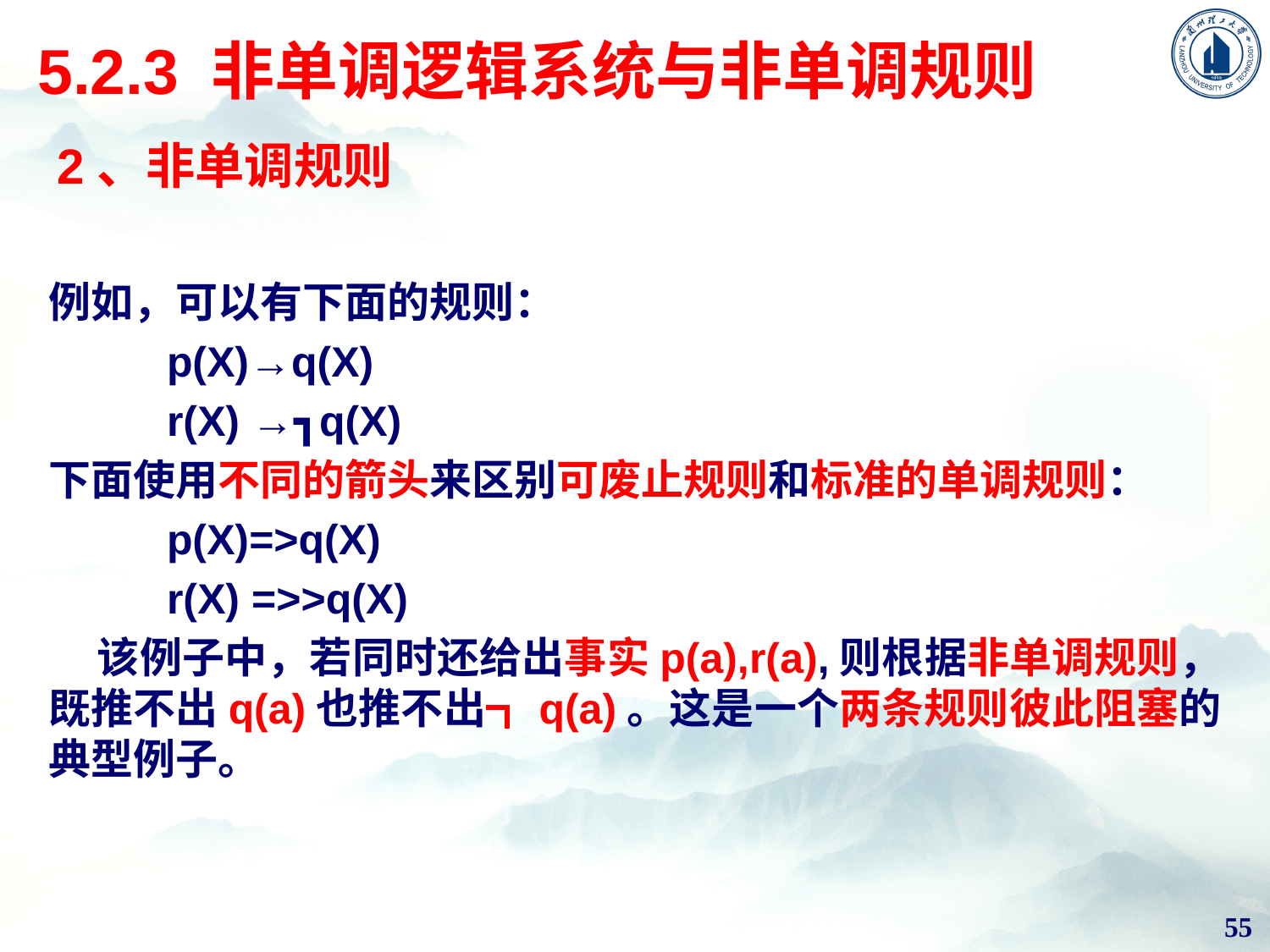

5.2.3 非单调逻辑系统与非单调规则
2、非单调规则
例如，可以有下面的规则：
          p(X)→q(X)
          r(X) →┓q(X)
下面使用不同的箭头来区别可废止规则和标准的单调规则：
          p(X)=>q(X)
          r(X) =>>q(X)
    该例子中，若同时还给出事实p(a),r(a),则根据非单调规则，既推不出q(a)也推不出┓q(a)。这是一个两条规则彼此阻塞的典型例子。

55